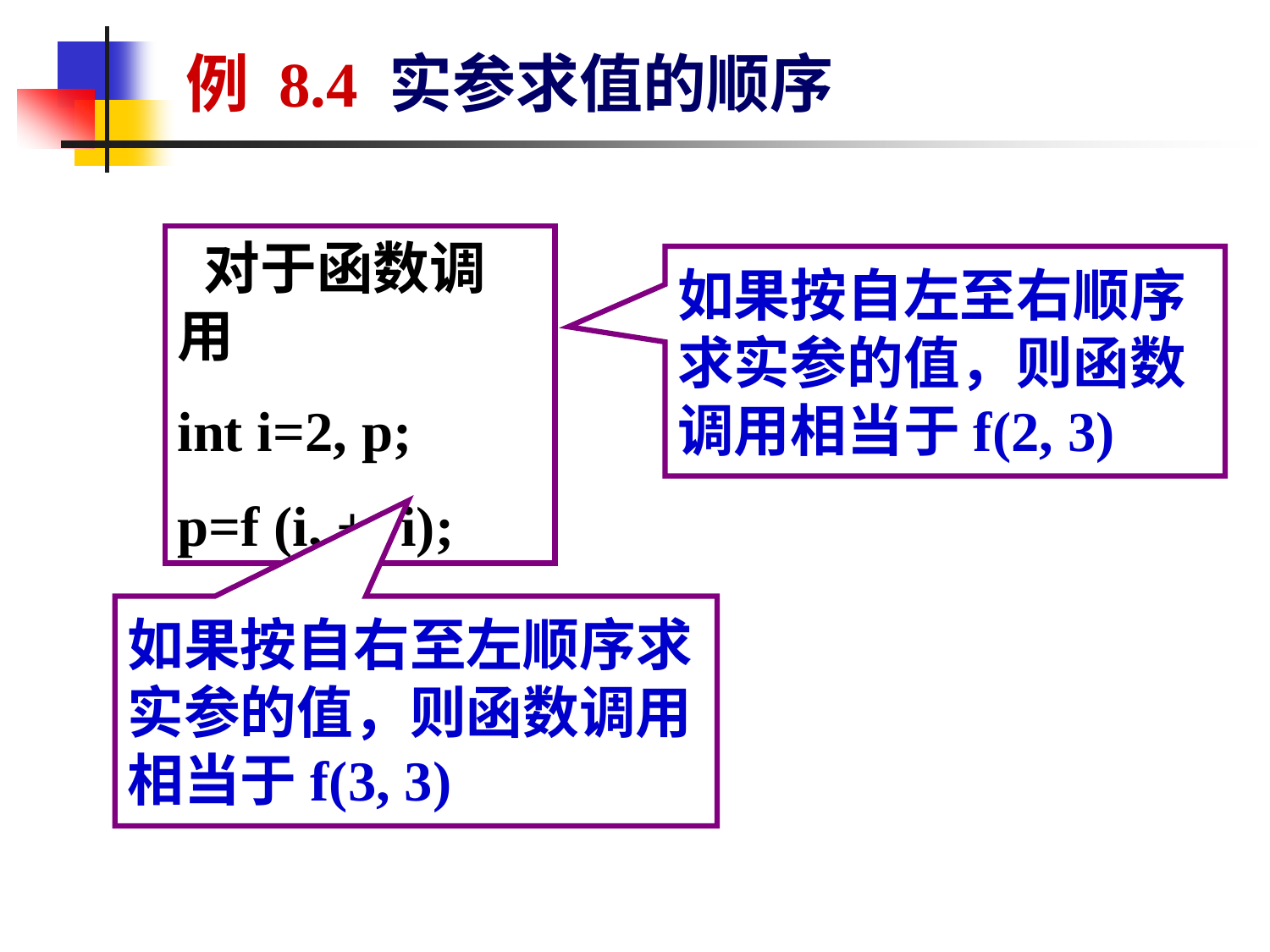

例 8.4 实参求值的顺序
 对于函数调用
int i=2, p;
p=f (i, ++i);
如果按自左至右顺序求实参的值，则函数调用相当于f(2, 3)
如果按自右至左顺序求实参的值，则函数调用相当于f(3, 3)